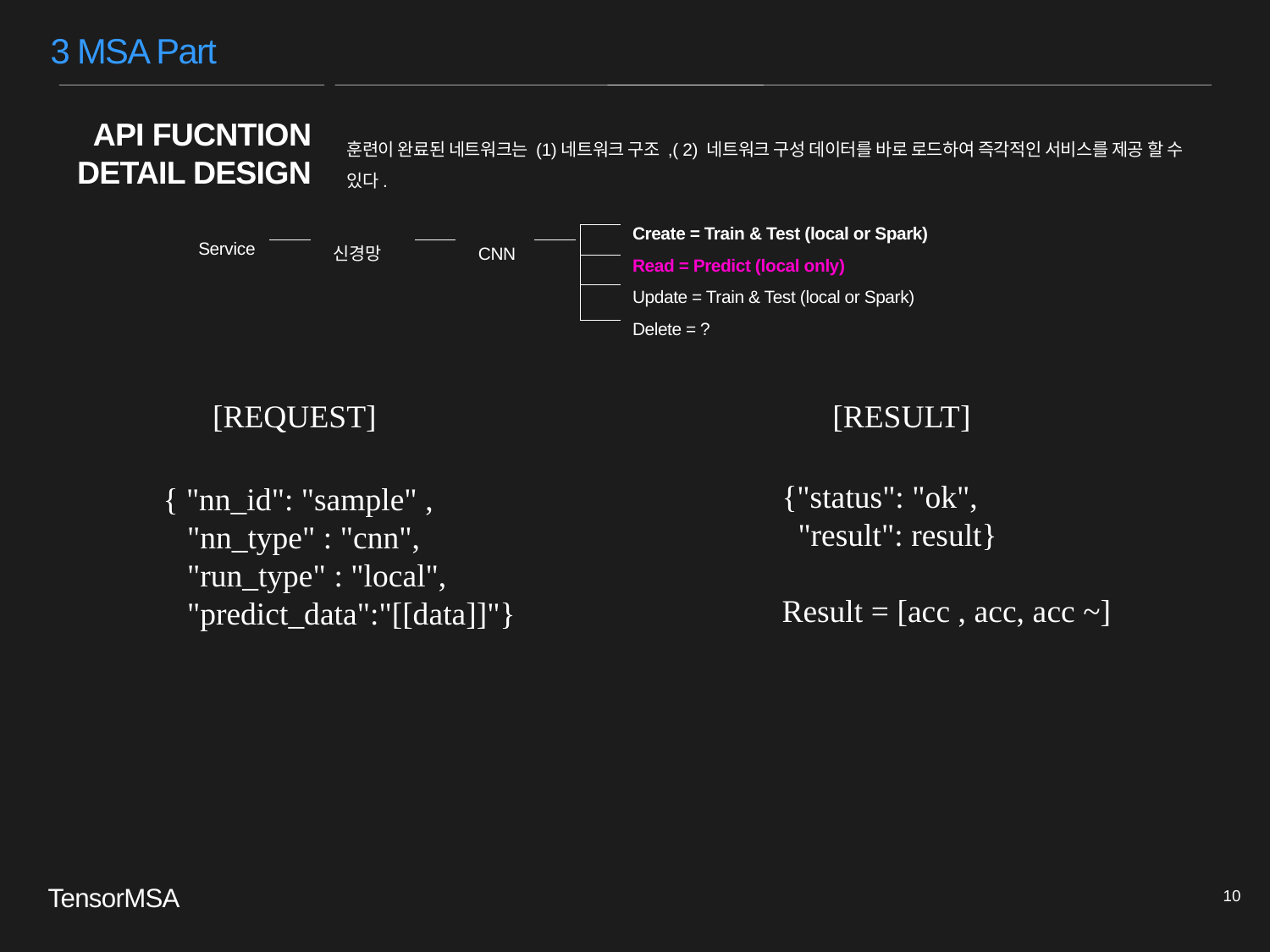

3 MSA Part

API FUCNTION
DETAIL DESIGN
훈련이 완료된 네트워크는 (1)네트워크 구조 ,( 2) 네트워크 구성 데이터를 바로 로드하여 즉각적인 서비스를 제공 할 수 있다.
Create = Train & Test (local or Spark)
Read = Predict (local only)
Update = Train & Test (local or Spark)
Delete = ?

Service

신경망
CNN

[REQUEST]
[RESULT]
{"status": "ok",
  "result": result}

Result = [acc , acc, acc ~]
{ "nn_id": "sample" ,
   "nn_type" : "cnn",
   "run_type" : "local",
   "predict_data":"[[data]]"}
TensorMSA
10